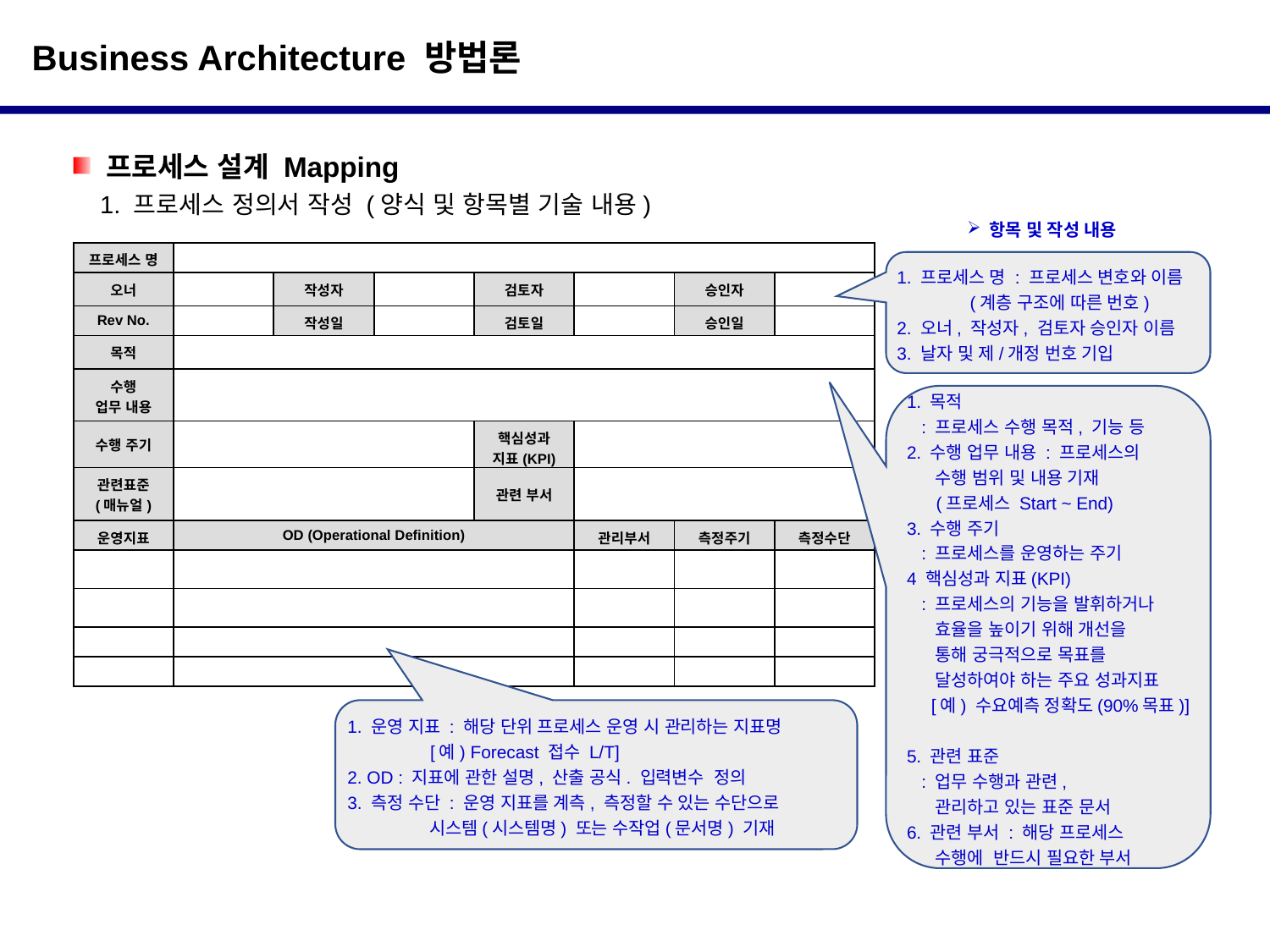

Business Architecture 방법론

 프로세스 설계 Mapping
    1. 프로세스 정의서 작성 (양식 및 항목별 기술 내용)
 항목 및 작성 내용
| 프로세스 명 |  |  |  |  |  |  |  |
| --- | --- | --- | --- | --- | --- | --- | --- |
| 오너 |  | 작성자 |  | 검토자 |  | 승인자 |  |
| Rev No. |  | 작성일 |  | 검토일 |  | 승인일 |  |
| 목적 |  |  |  |  |  |  |  |
| 수행 업무 내용 |  |  |  |  |  |  |  |
| 수행 주기 |  |  |  | 핵심성과 지표(KPI) |  |  |  |
| 관련표준 (매뉴얼) |  |  |  | 관련 부서 |  |  |  |
| 운영지표 | OD (Operational Definition) |  |  |  | 관리부서 | 측정주기 | 측정수단 |
|  |  |  |  |  |  |  |  |
|  |  |  |  |  |  |  |  |
|  |  |  |  |  |  |  |  |
|  |  |  |  |  |  |  |  |
1. 프로세스 명 : 프로세스 변호와 이름
               (계층 구조에 따른 번호)
2. 오너, 작성자, 검토자 승인자 이름
3. 날자 및 제/개정 번호 기입
1. 목적
   : 프로세스 수행 목적, 기능 등
2. 수행 업무 내용 : 프로세스의
     수행 범위 및 내용 기재
      (프로세스 Start ~ End)
3. 수행 주기
   : 프로세스를 운영하는 주기
4 핵심성과 지표(KPI)
   : 프로세스의 기능을 발휘하거나
     효율을 높이기 위해 개선을
     통해 궁극적으로 목표를
     달성하여야 하는 주요 성과지표
     [예) 수요예측 정확도(90%목표)]
5. 관련 표준
   : 업무 수행과 관련,
     관리하고 있는 표준 문서
6. 관련 부서 : 해당 프로세스
     수행에  반드시 필요한 부서
1. 운영 지표 : 해당 단위 프로세스 운영 시 관리하는 지표명
                 [예) Forecast 접수 L/T]
2. OD : 지표에 관한 설명, 산출 공식. 입력변수  정의
3. 측정 수단 : 운영 지표를 계측, 측정할 수 있는 수단으로
                시스템(시스템명) 또는 수작업(문서명) 기재